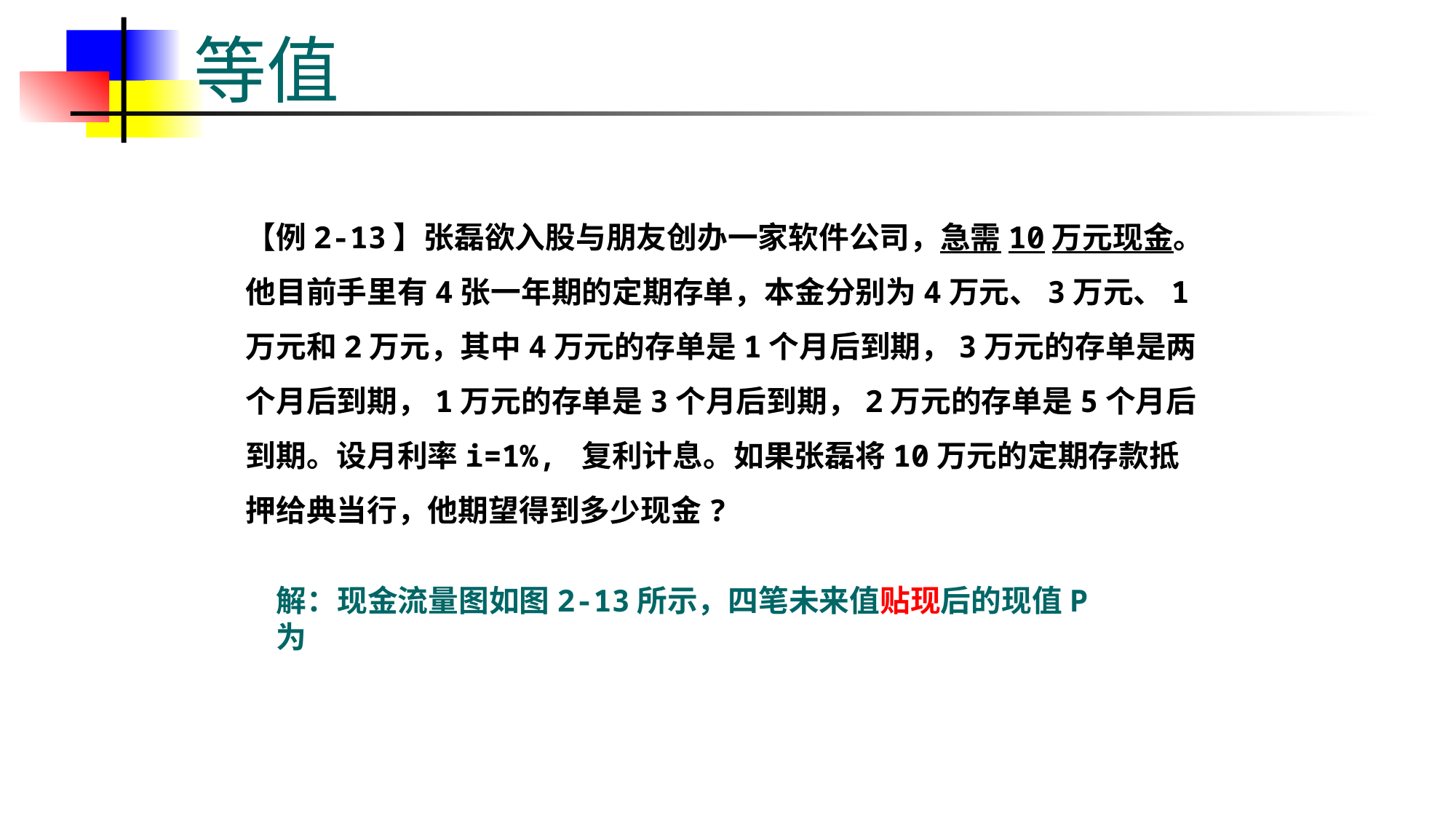

# 等值
【例2-13】张磊欲入股与朋友创办一家软件公司，急需10万元现金。他目前手里有4张一年期的定期存单，本金分别为4万元、3万元、1万元和2万元，其中4万元的存单是1个月后到期，3万元的存单是两个月后到期，1万元的存单是3个月后到期，2万元的存单是5个月后到期。设月利率i=1%, 复利计息。如果张磊将10万元的定期存款抵押给典当行，他期望得到多少现金?
解：现金流量图如图2-13所示，四笔未来值贴现后的现值P为